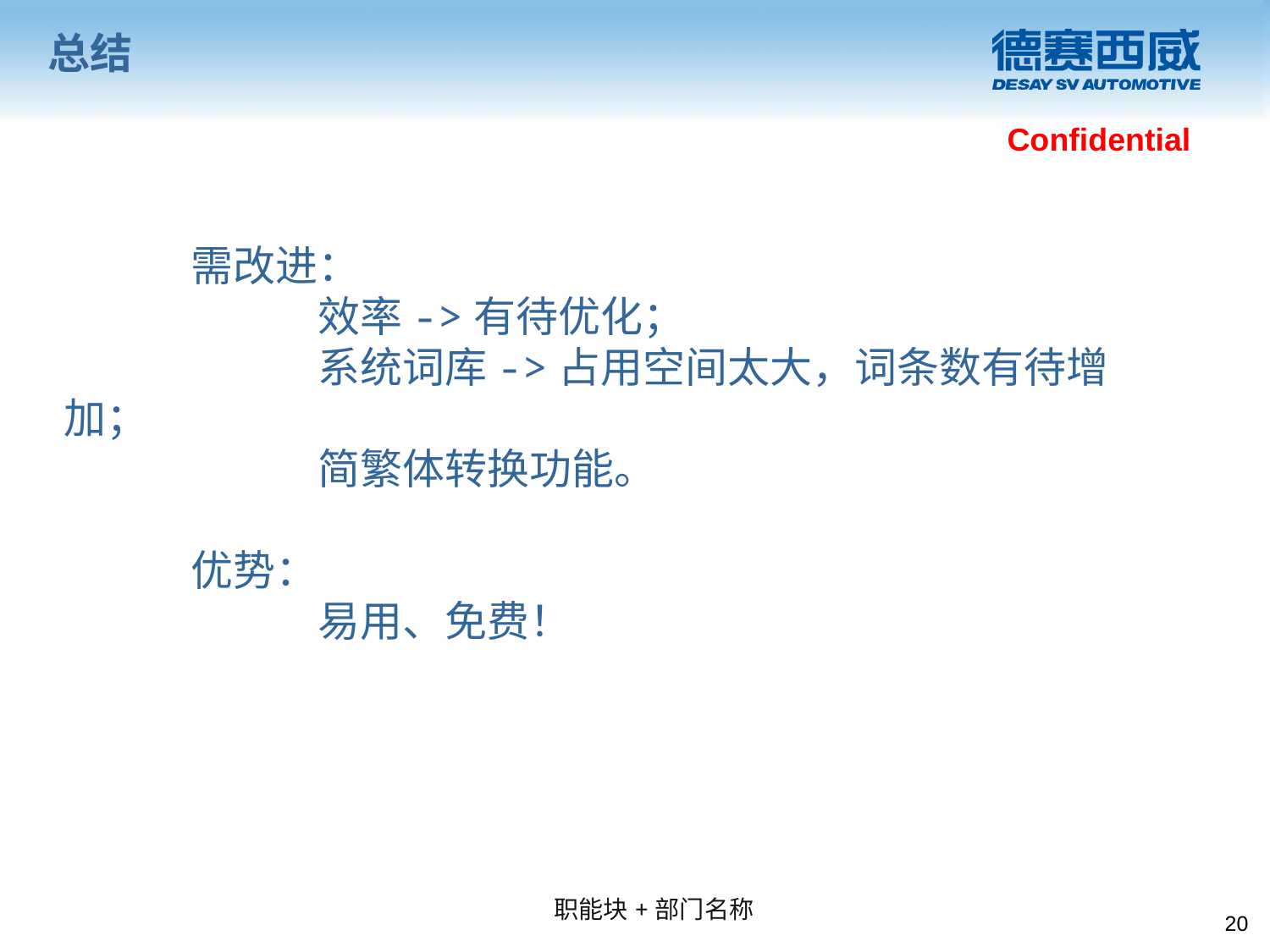

# 总结

	需改进：
		效率->有待优化；
		系统词库->占用空间太大，词条数有待增加；
		简繁体转换功能。

	优势：
		易用、免费！
20